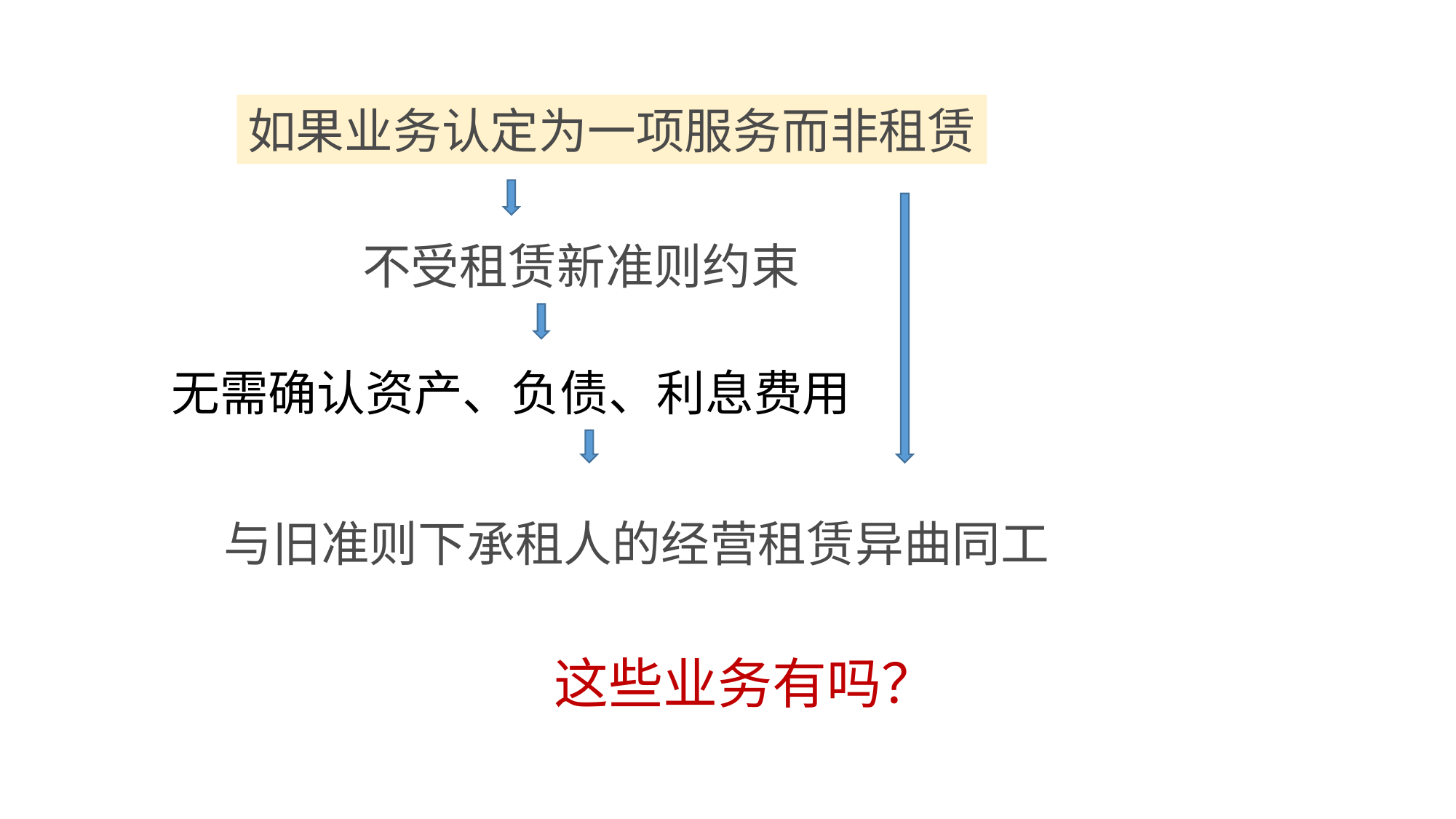

如果业务认定为一项服务而非租赁

不受租赁新准则约束

无需确认资产、负债、利息费用

与旧准则下承租人的经营租赁异曲同工
这些业务有吗？